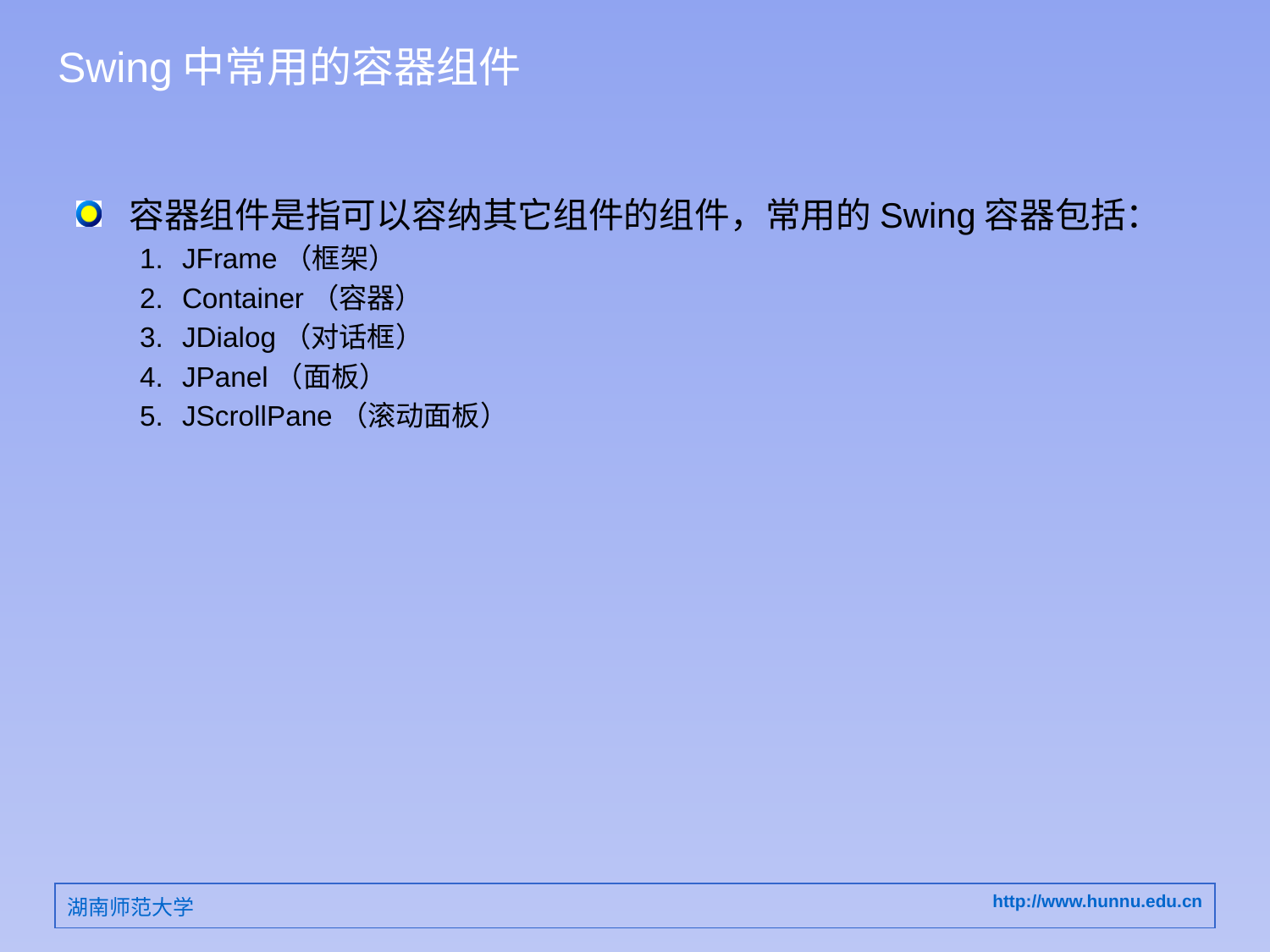

# Swing中常用的容器组件
容器组件是指可以容纳其它组件的组件，常用的Swing容器包括：
JFrame（框架）
Container（容器）
JDialog（对话框）
JPanel（面板）
JScrollPane（滚动面板）